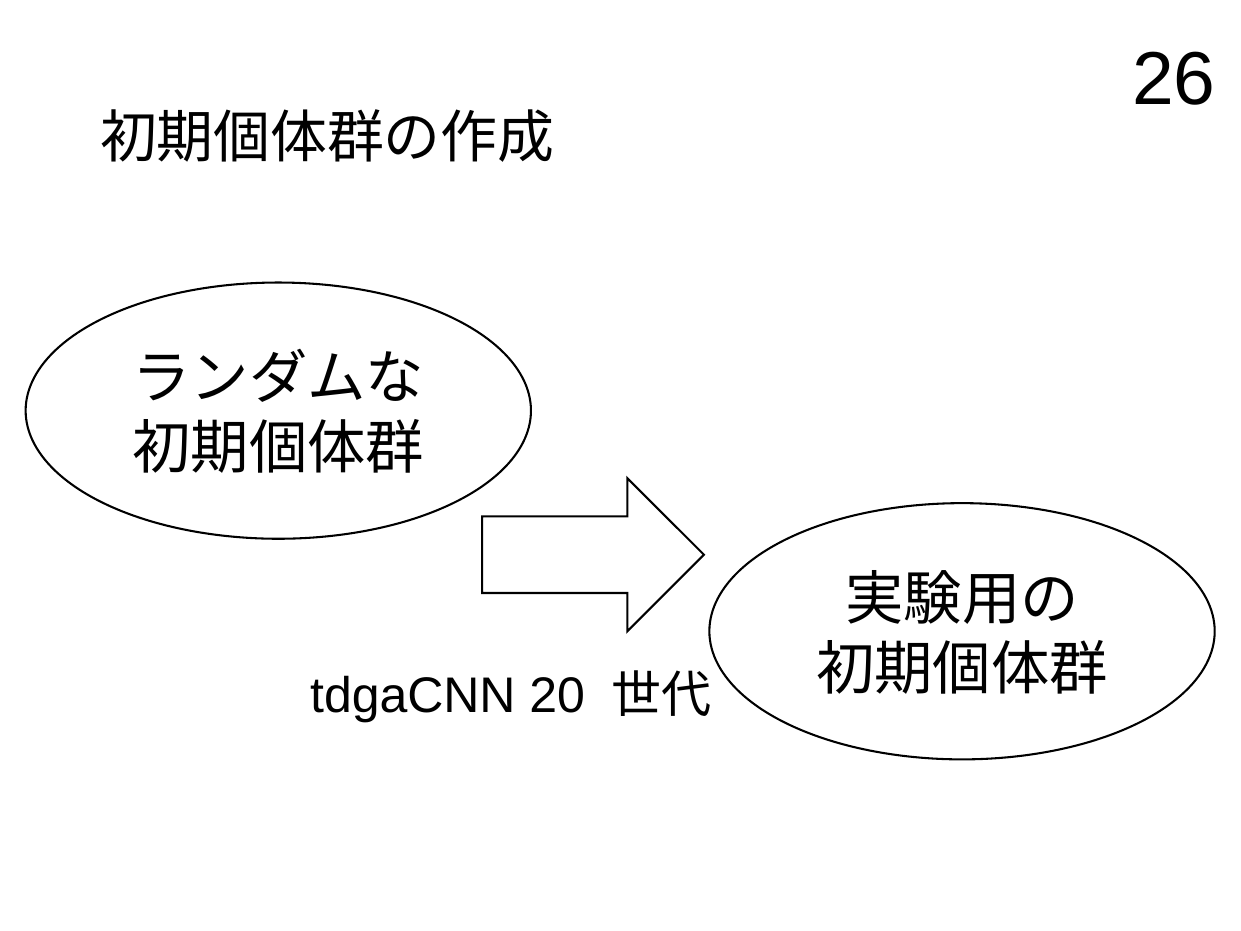

# 初期個体群の作成
26
ランダムな
初期個体群

実験用の
初期個体群
tdgaCNN 20 世代